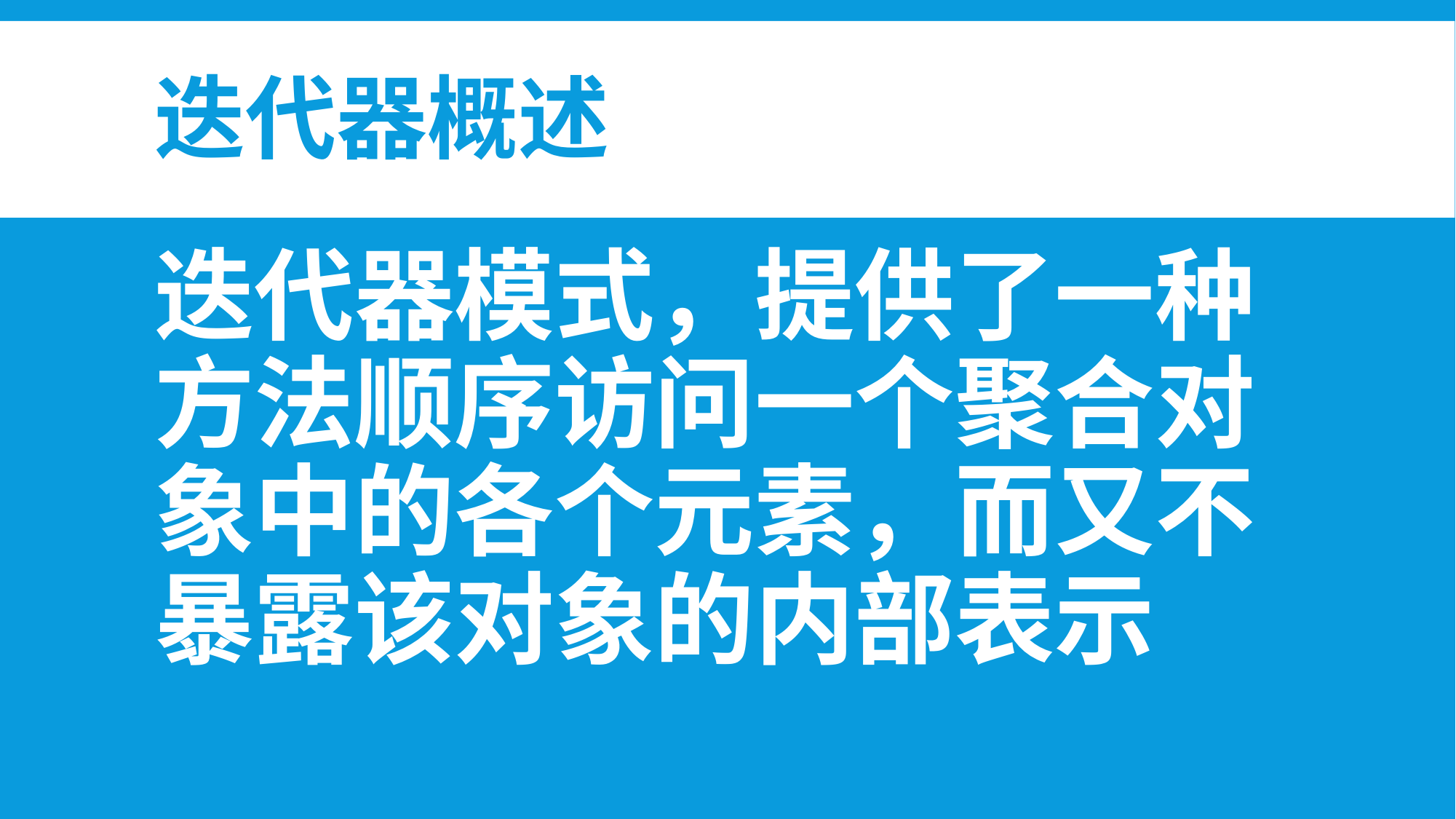

# 迭代器概述
迭代器模式，提供了一种方法顺序访问一个聚合对象中的各个元素，而又不暴露该对象的内部表示